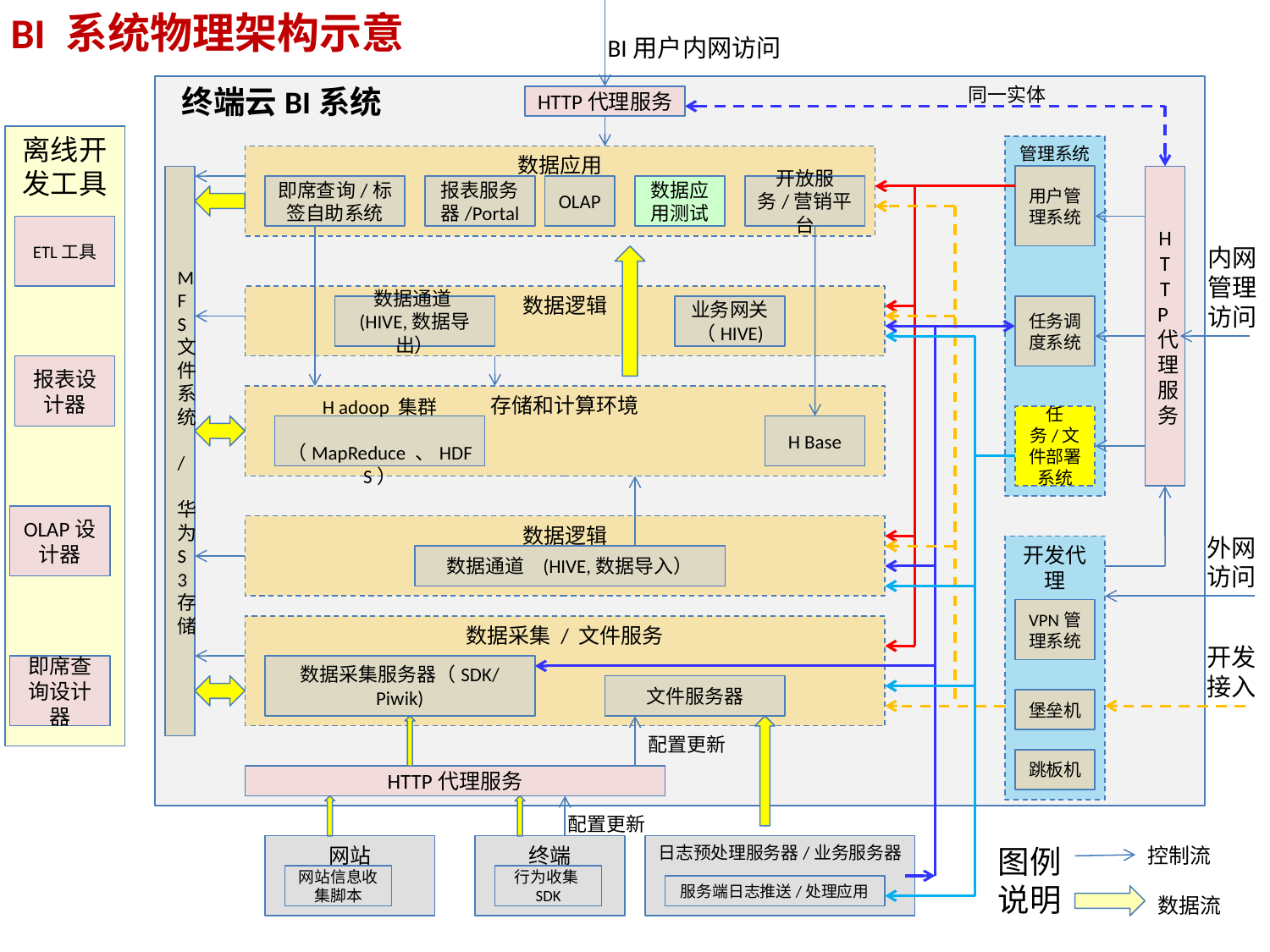

BI 系统物理架构示意
BI用户内网访问

终端云BI系统
同一实体
HTTP代理服务
离线开发工具
ETL工具
报表设计器
OLAP设计器
即席查询设计器
管理系统
数据应用
MFS文件系统

/

华为S3存储
用户管理系统
HTTP代理服务
即席查询/标签自助系统
报表服务器/Portal
OLAP
数据应用测试
开放服务/营销平台

内网
管理
访问

数据逻辑
数据通道
(HIVE,数据导出）
业务网关（HIVE)
任务调度系统
存储和计算环境
任务/文件部署系统

H adoop 集群
 （MapReduce 、HDFS）
H Base
数据逻辑
外网访问
开发代理
数据通道   (HIVE,数据导入）
VPN管理系统
数据采集 / 文件服务
开发接入
数据采集服务器（SDK/Piwik)

文件服务器
堡垒机

配置更新
跳板机
HTTP代理服务

配置更新
网站
终端
日志预处理服务器/业务服务器
图例
说明
控制流
网站信息收集脚本
行为收集SDK

服务端日志推送/处理应用
数据流